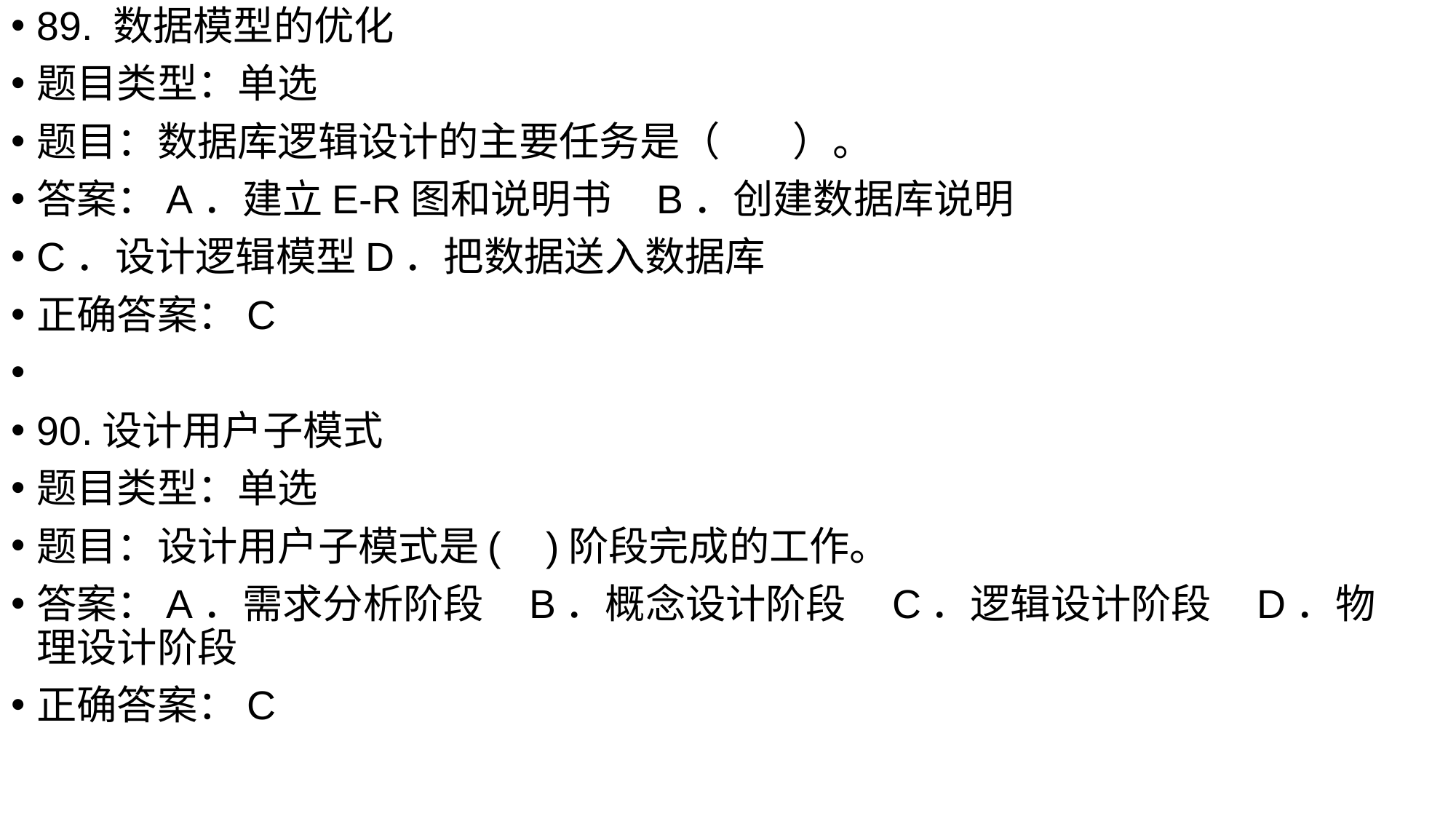

89. 数据模型的优化
题目类型：单选
题目：数据库逻辑设计的主要任务是（        ）。
答案：A．建立E-R图和说明书    B．创建数据库说明
C．设计逻辑模型D．把数据送入数据库
正确答案：C

90.设计用户子模式
题目类型：单选
题目：设计用户子模式是(    )阶段完成的工作。
答案：A．需求分析阶段    B．概念设计阶段    C．逻辑设计阶段    D．物理设计阶段
正确答案：C

#